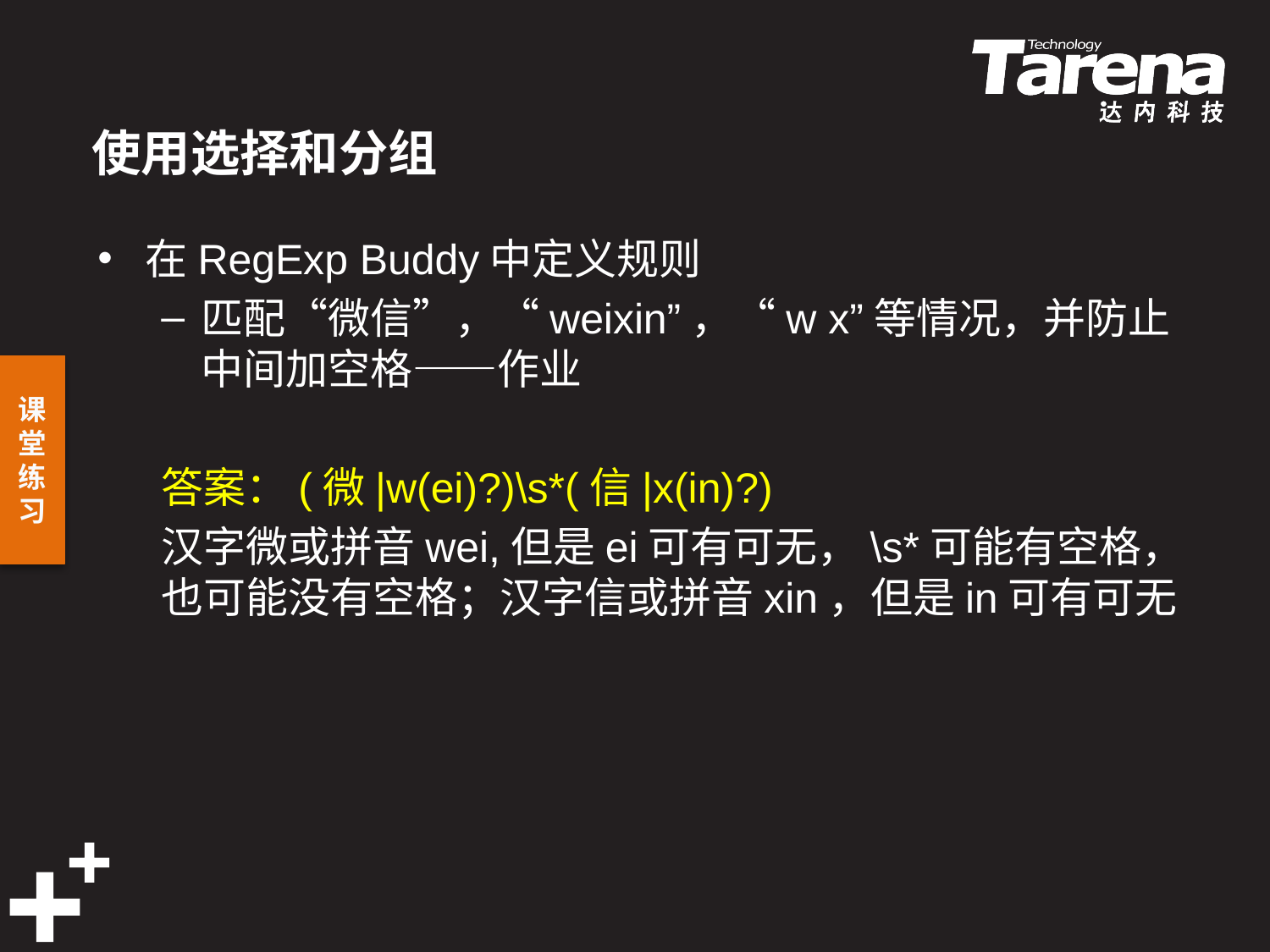

# 使用选择和分组
在RegExp Buddy中定义规则
匹配“微信”，“weixin”，“w x”等情况，并防止中间加空格——作业

答案：(微|w(ei)?)\s*(信|x(in)?)
汉字微或拼音wei,但是ei可有可无，\s*可能有空格，也可能没有空格；汉字信或拼音xin，但是in可有可无